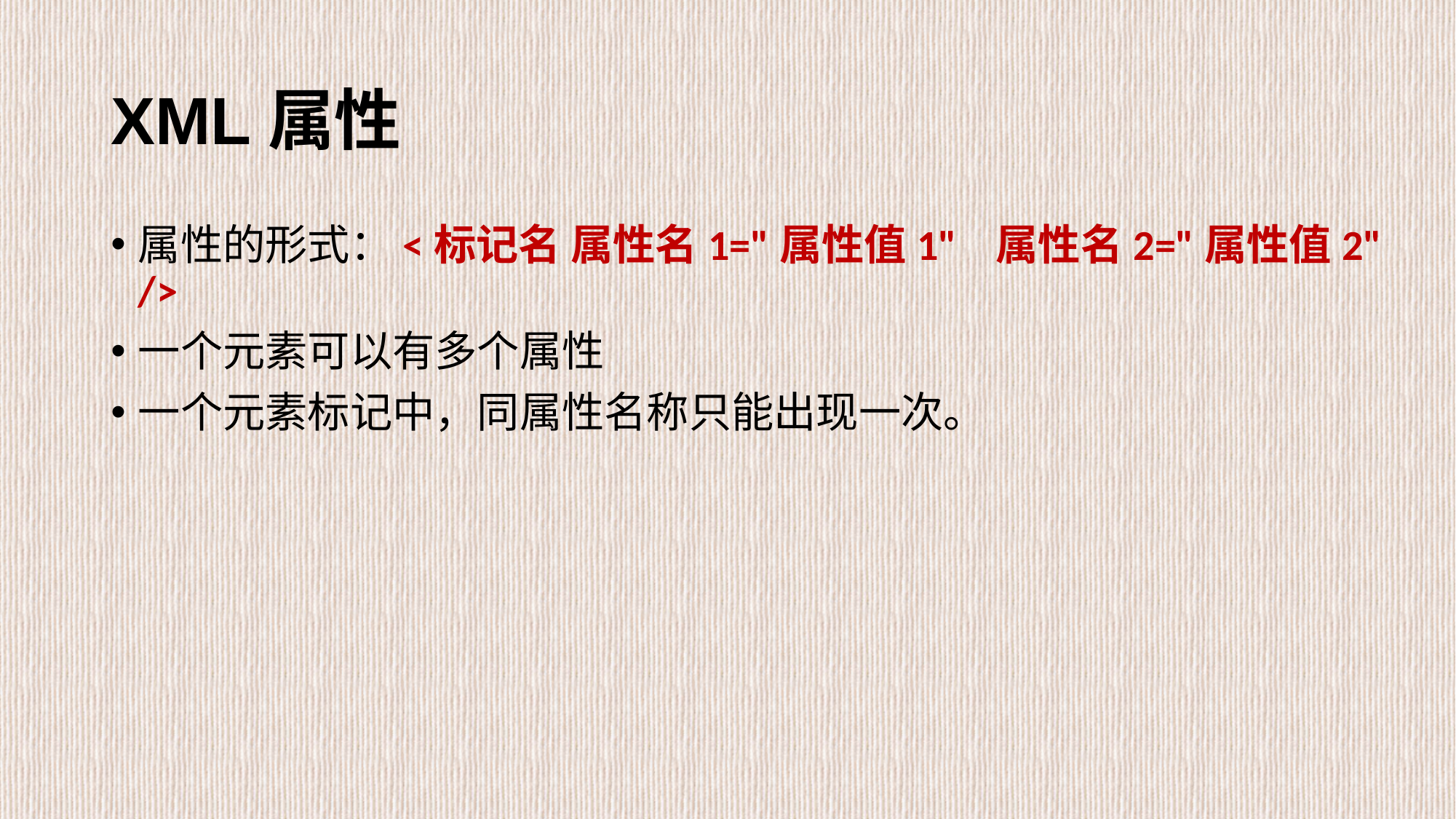

# XML属性
属性的形式：<标记名 属性名1="属性值1"   属性名2="属性值2" />
一个元素可以有多个属性
一个元素标记中，同属性名称只能出现一次。